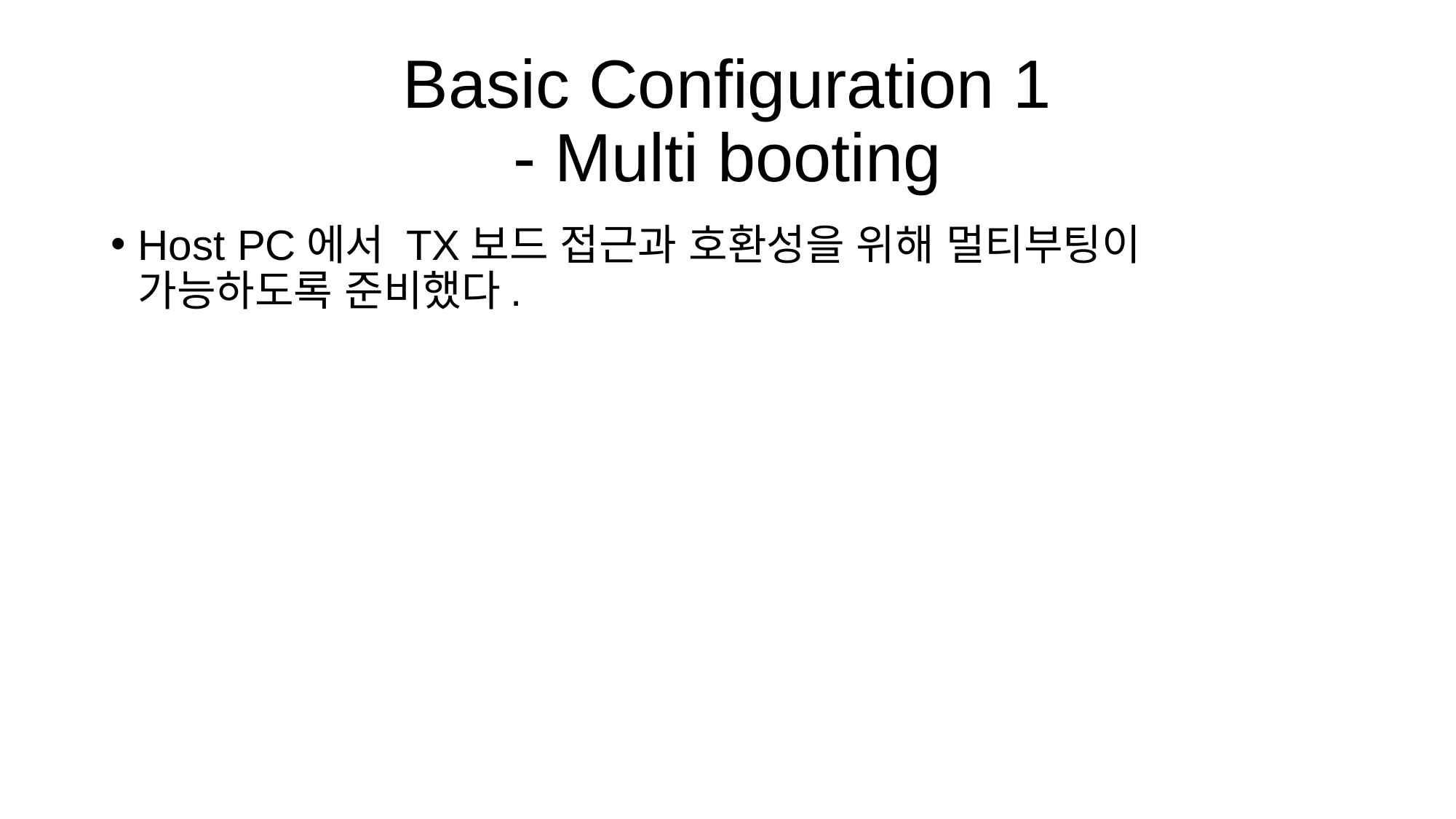

# Basic Configuration 1 - Multi booting
Host PC에서 TX보드 접근과 호환성을 위해 멀티부팅이 가능하도록 준비했다.